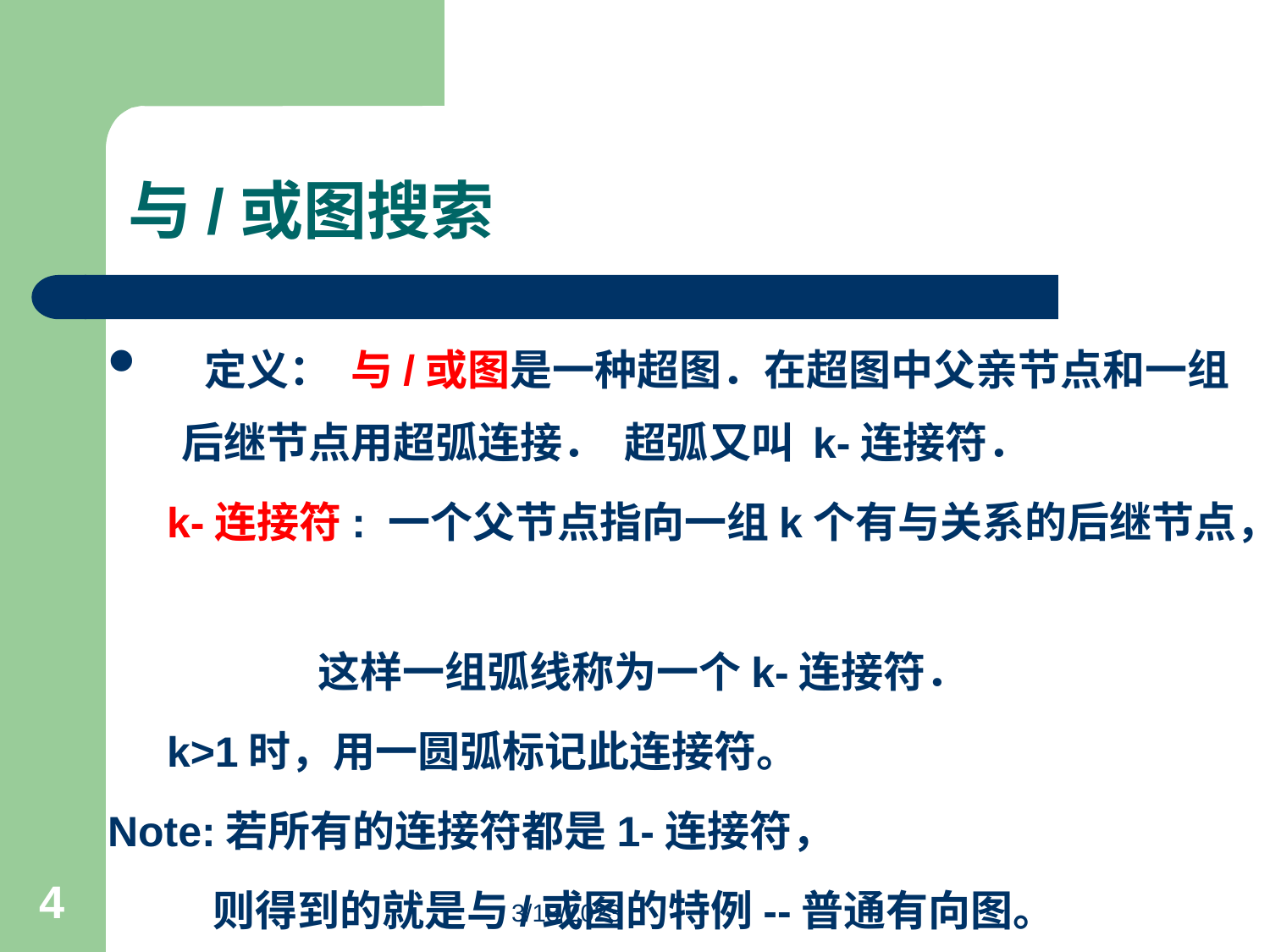

与/或图搜索
 定义：  与/或图是一种超图．在超图中父亲节点和一组后继节点用超弧连接．  超弧又叫 k-连接符．
     k-连接符: 一个父节点指向一组k个有与关系的后继节点，
                     这样一组弧线称为一个k-连接符．
     k>1时，用一圆弧标记此连接符。
Note:若所有的连接符都是1-连接符，
          则得到的就是与/或图的特例--普通有向图。
4
3/18/2023